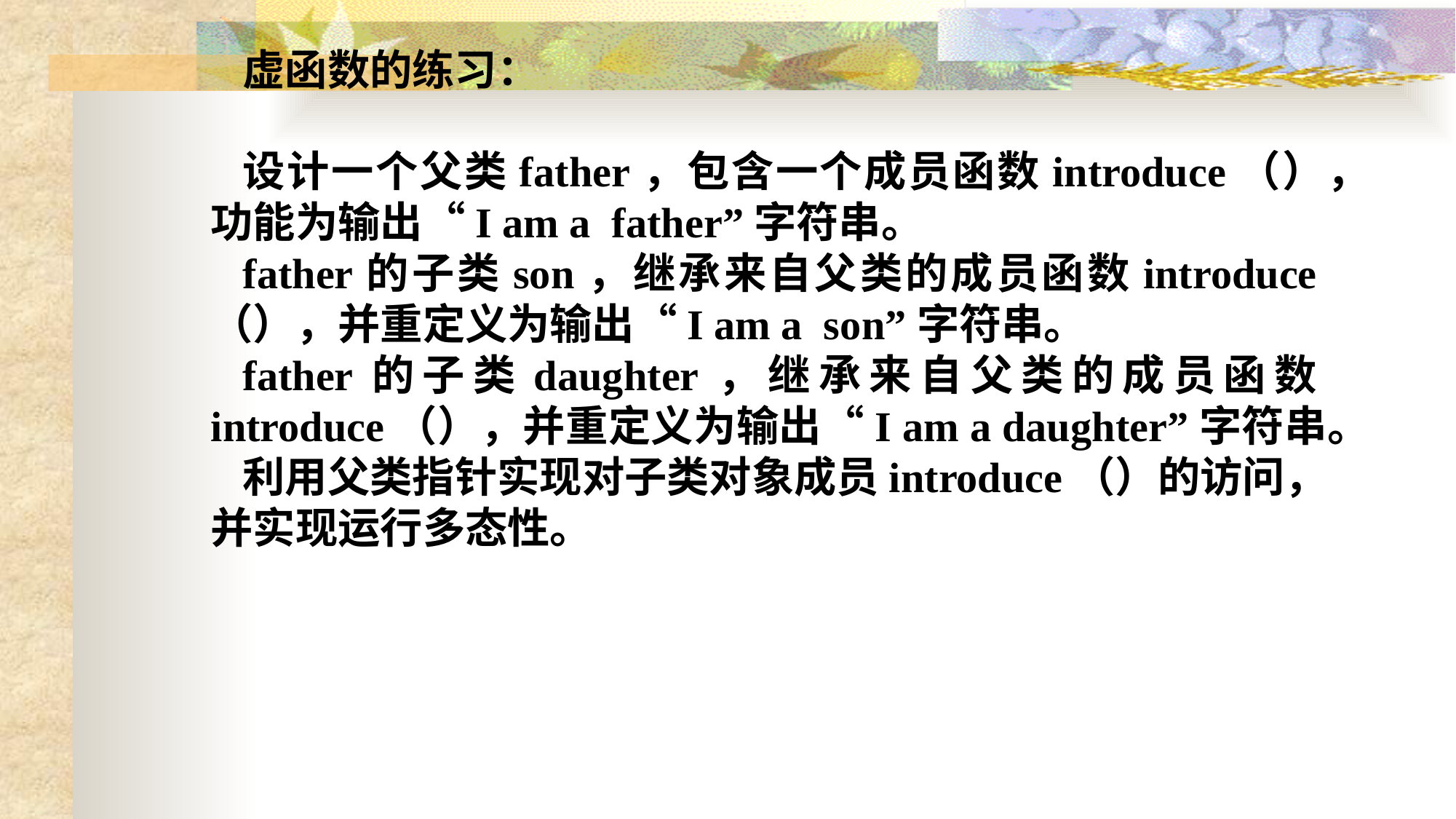

虚函数的练习：

设计一个父类father，包含一个成员函数introduce（），功能为输出“I am a  father”字符串。
father的子类son，继承来自父类的成员函数introduce（），并重定义为输出“I am a  son”字符串。
father的子类daughter，继承来自父类的成员函数introduce（），并重定义为输出“I am a daughter”字符串。
利用父类指针实现对子类对象成员introduce（）的访问，并实现运行多态性。